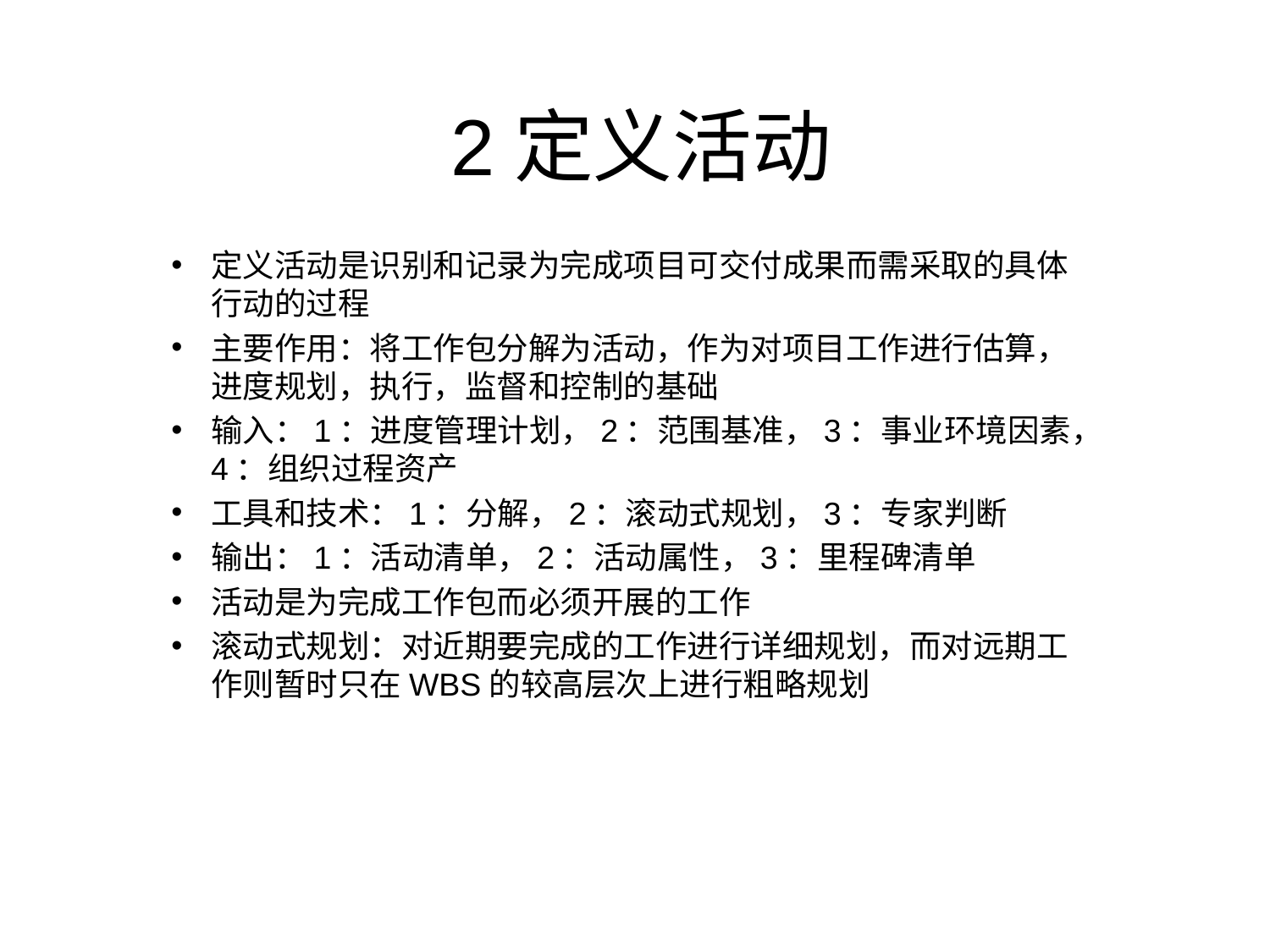

# 2定义活动
定义活动是识别和记录为完成项目可交付成果而需采取的具体行动的过程
主要作用：将工作包分解为活动，作为对项目工作进行估算，进度规划，执行，监督和控制的基础
输入：1：进度管理计划，2：范围基准，3：事业环境因素，4：组织过程资产
工具和技术：1：分解，2：滚动式规划，3：专家判断
输出：1：活动清单，2：活动属性，3：里程碑清单
活动是为完成工作包而必须开展的工作
滚动式规划：对近期要完成的工作进行详细规划，而对远期工作则暂时只在WBS的较高层次上进行粗略规划